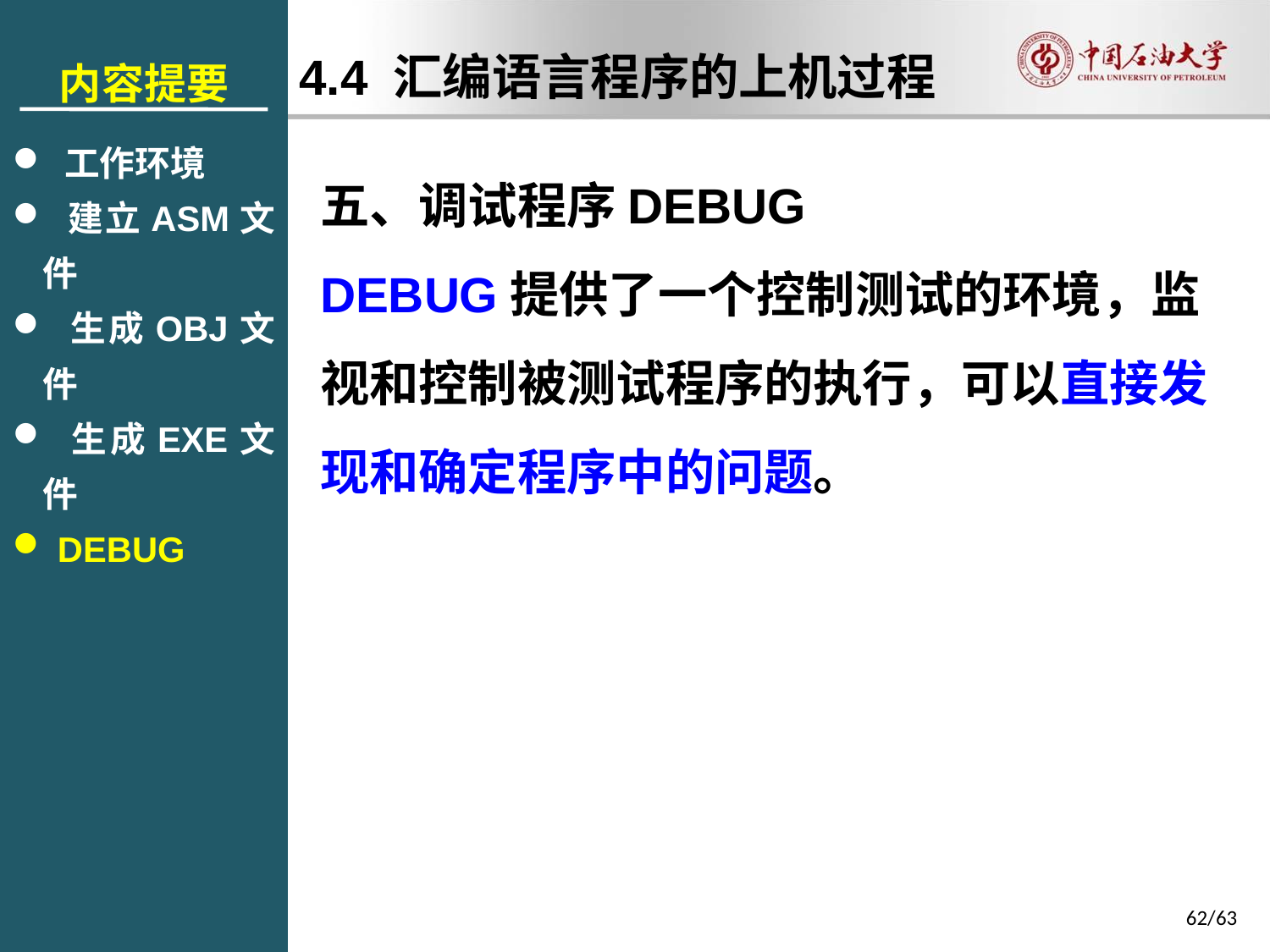

内容提要
 工作环境
 建立ASM文件
 生成OBJ文件
 生成EXE文件
 DEBUG
4.4 汇编语言程序的上机过程
五、调试程序DEBUG
DEBUG提供了一个控制测试的环境，监视和控制被测试程序的执行，可以直接发现和确定程序中的问题。
62/63